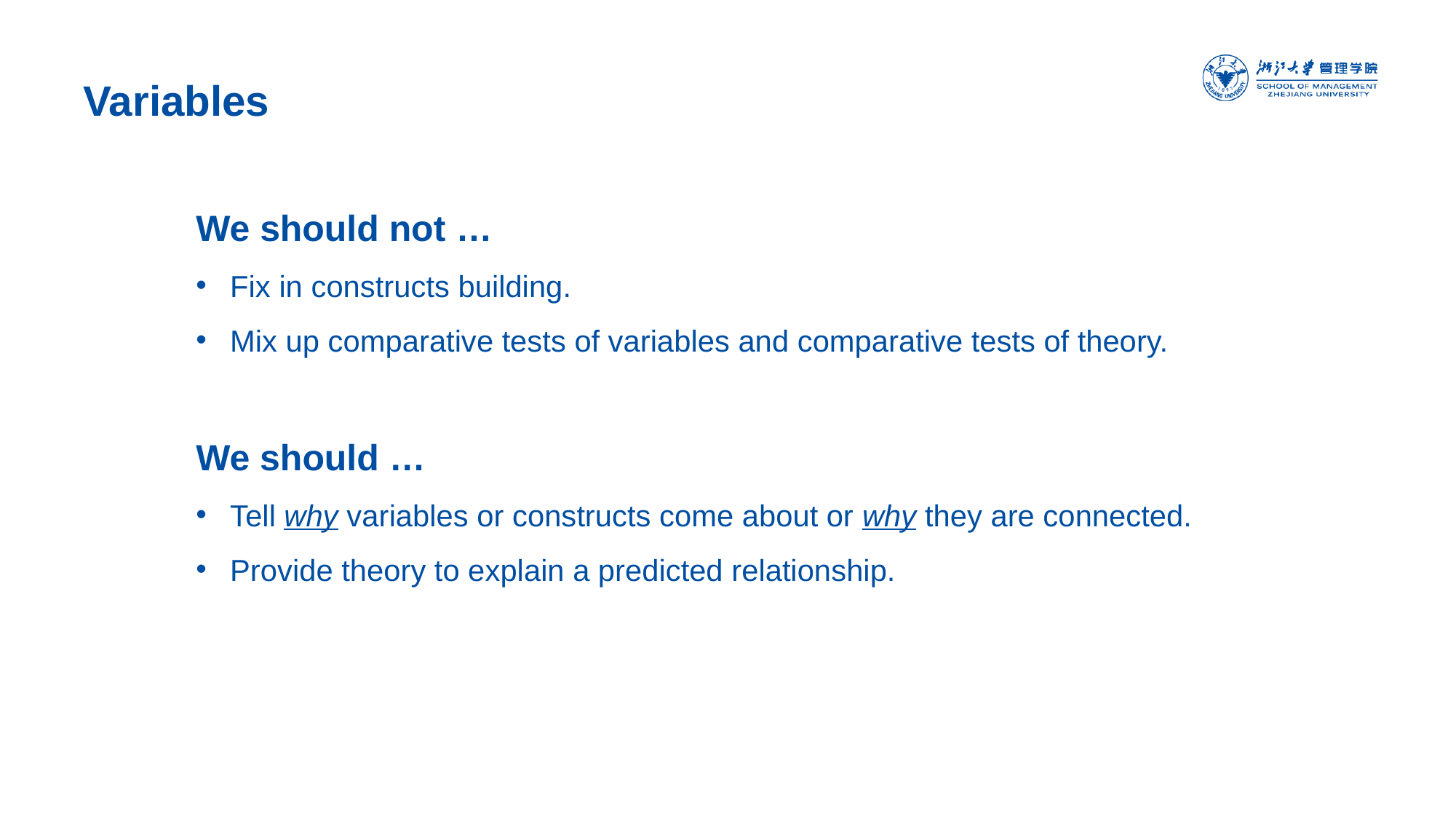

Variables
自由版式
内容
We should not …
Fix in constructs building.
Mix up comparative tests of variables and comparative tests of theory.

We should …
Tell why variables or constructs come about or why they are connected.
Provide theory to explain a predicted relationship.